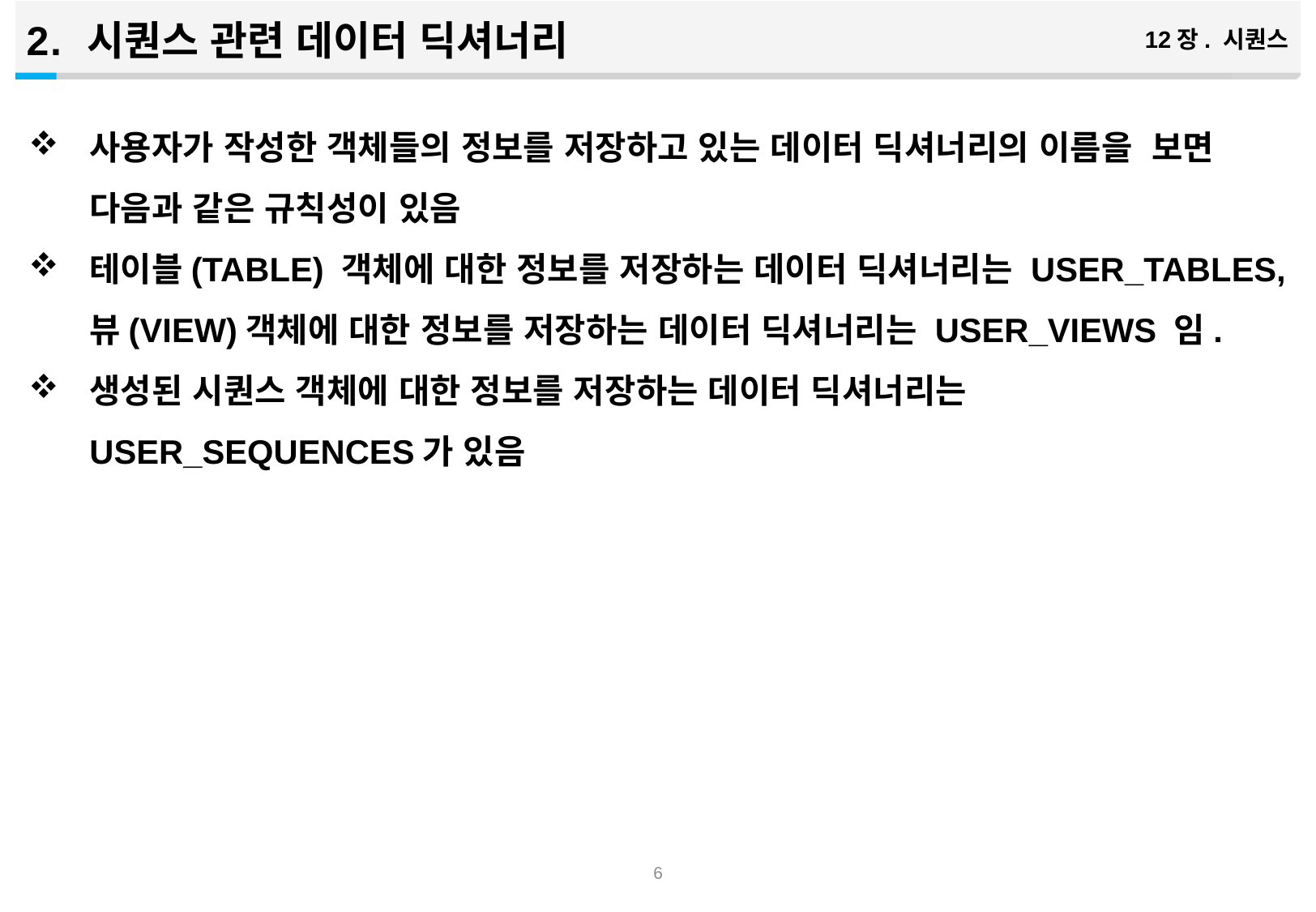

시퀀스 관련 데이터 딕셔너리
12장. 시퀀스
사용자가 작성한 객체들의 정보를 저장하고 있는 데이터 딕셔너리의 이름을  보면 다음과 같은 규칙성이 있음
테이블(TABLE) 객체에 대한 정보를 저장하는 데이터 딕셔너리는 USER_TABLES, 뷰(VIEW)객체에 대한 정보를 저장하는 데이터 딕셔너리는 USER_VIEWS 임.
생성된 시퀀스 객체에 대한 정보를 저장하는 데이터 딕셔너리는 USER_SEQUENCES가 있음

6